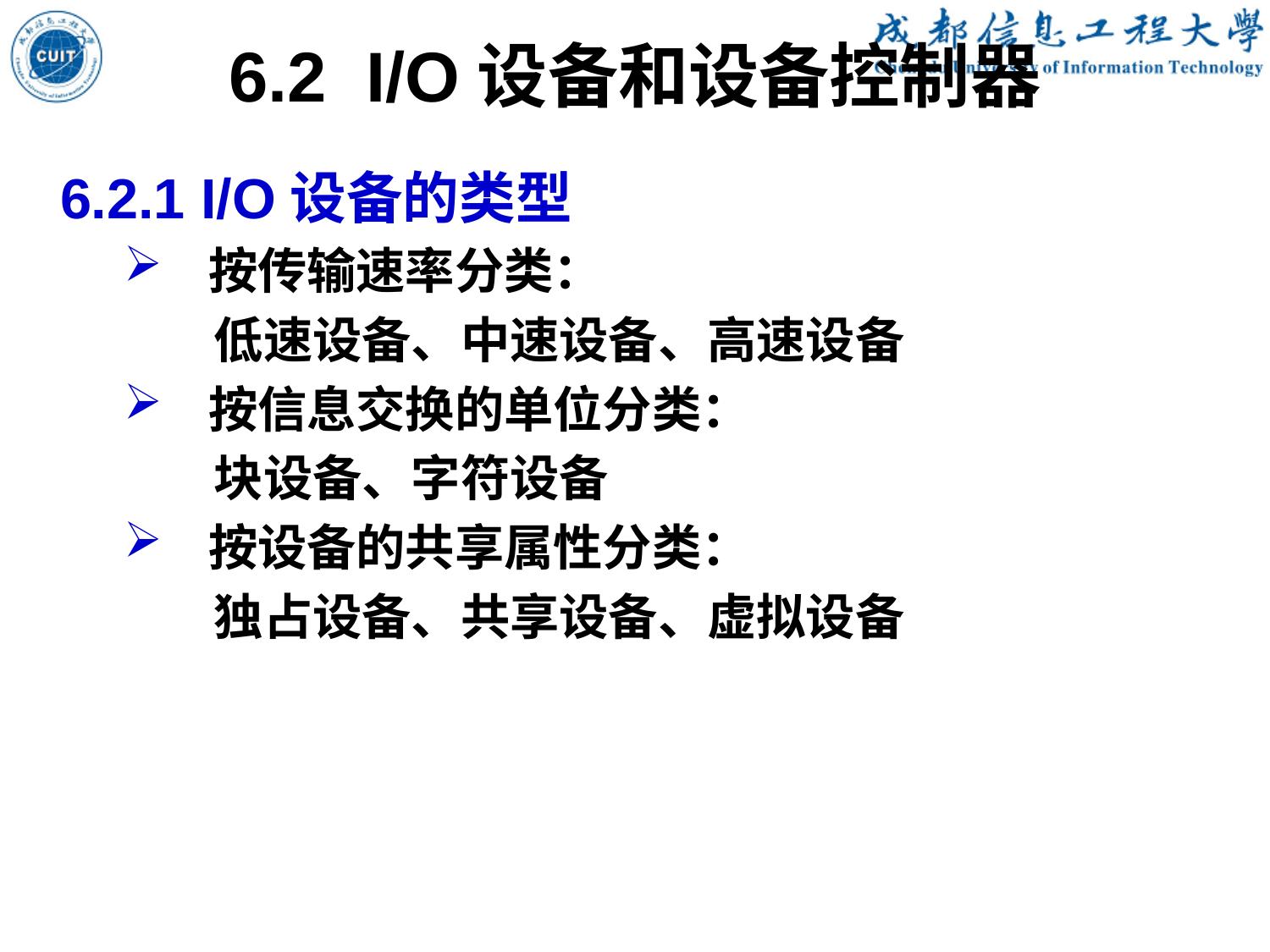

6.2  I/O设备和设备控制器
6.2.1 I/O设备的类型
按传输速率分类：
       低速设备、中速设备、高速设备
按信息交换的单位分类：
       块设备、字符设备
按设备的共享属性分类：
       独占设备、共享设备、虚拟设备